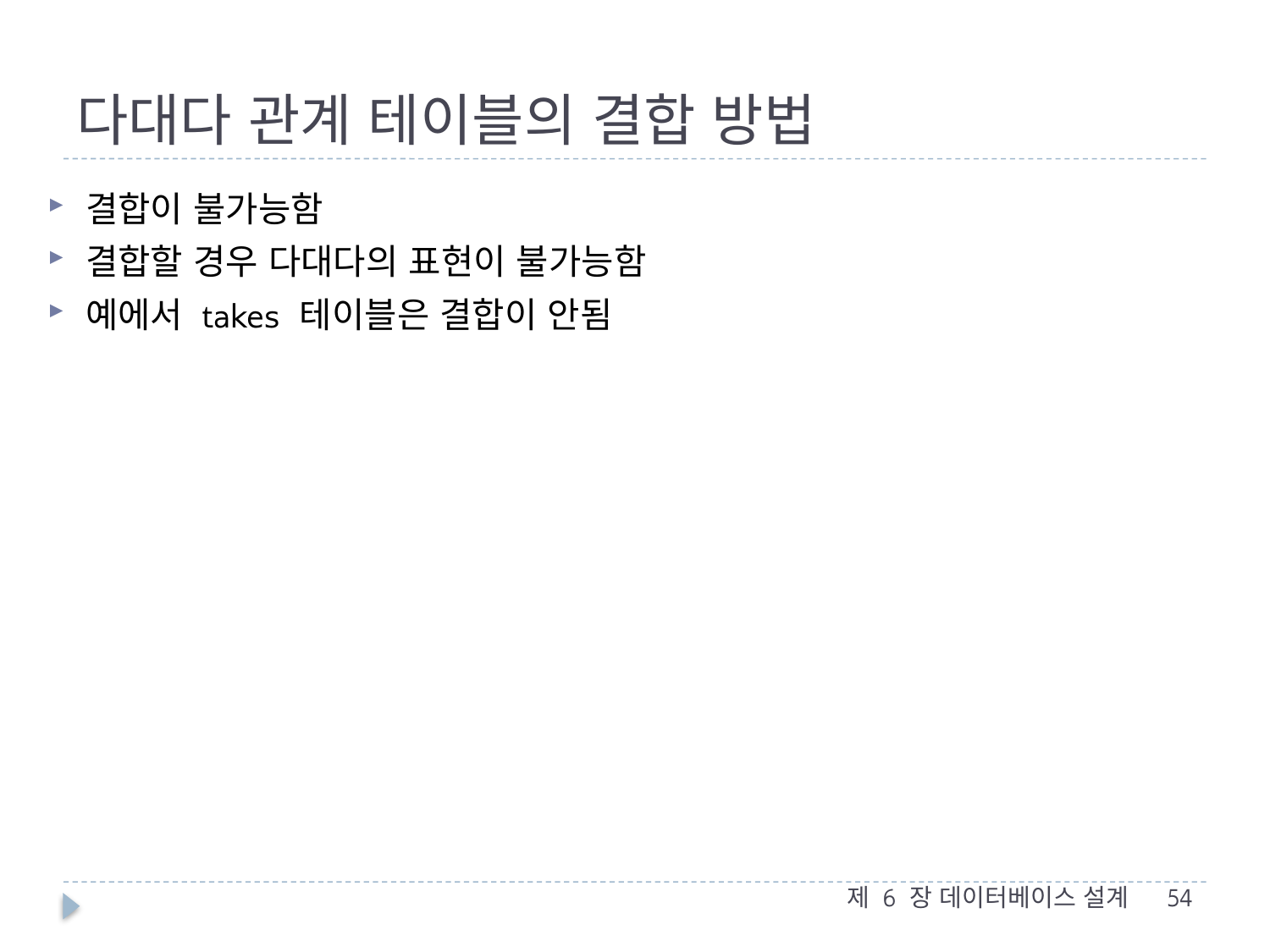

# 다대다 관계 테이블의 결합 방법
결합이 불가능함
결합할 경우 다대다의 표현이 불가능함
예에서 takes 테이블은 결합이 안됨

제 6 장 데이터베이스 설계
54